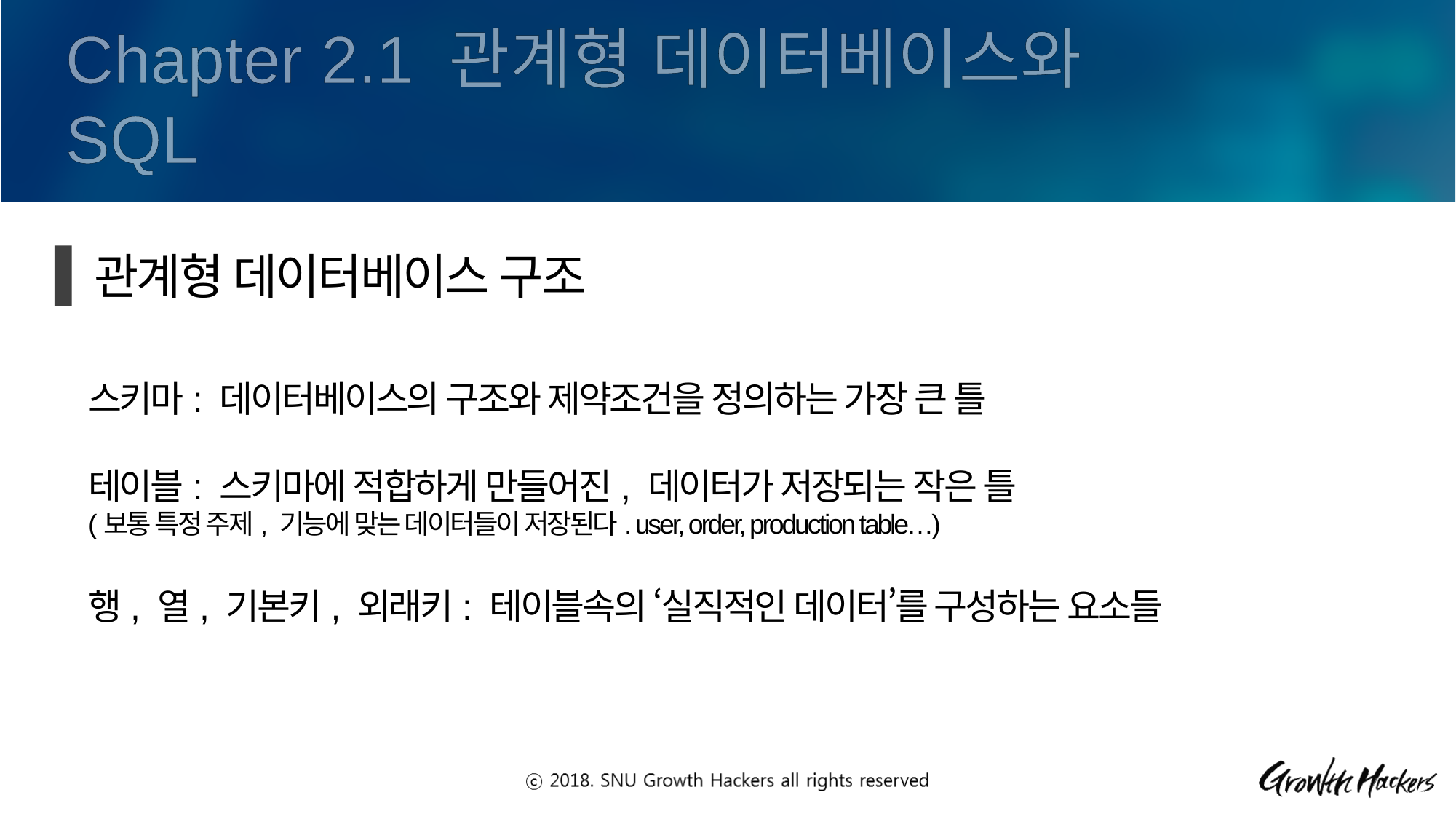

Chapter 2.1 관계형 데이터베이스와 SQL
관계형 데이터베이스 구조

스키마: 데이터베이스의 구조와 제약조건을 정의하는 가장 큰 틀

테이블: 스키마에 적합하게 만들어진, 데이터가 저장되는 작은 틀
(보통 특정 주제, 기능에 맞는 데이터들이 저장된다. user, order, production table…)

행, 열, 기본키, 외래키: 테이블속의 ‘실직적인 데이터’를 구성하는 요소들